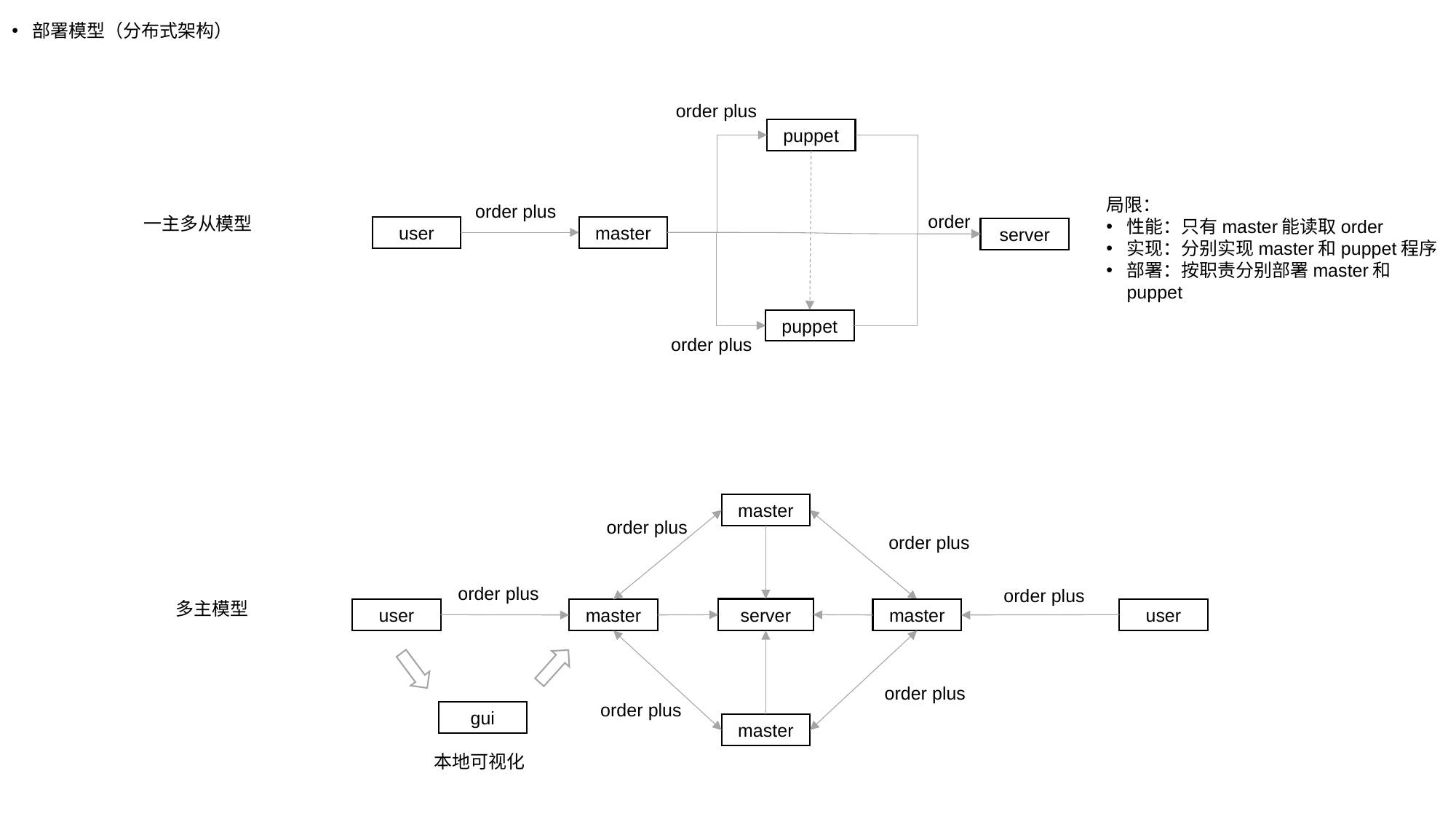

部署模型（分布式架构）
order plus
puppet
局限：
性能：只有master能读取order
实现：分别实现master和puppet程序
部署：按职责分别部署master和puppet
order plus
order
一主多从模型
master
user
server
puppet
order plus
master
order plus
order plus
order plus
order plus
多主模型
server
user
user
master
master

order plus
order plus
gui
master
本地可视化